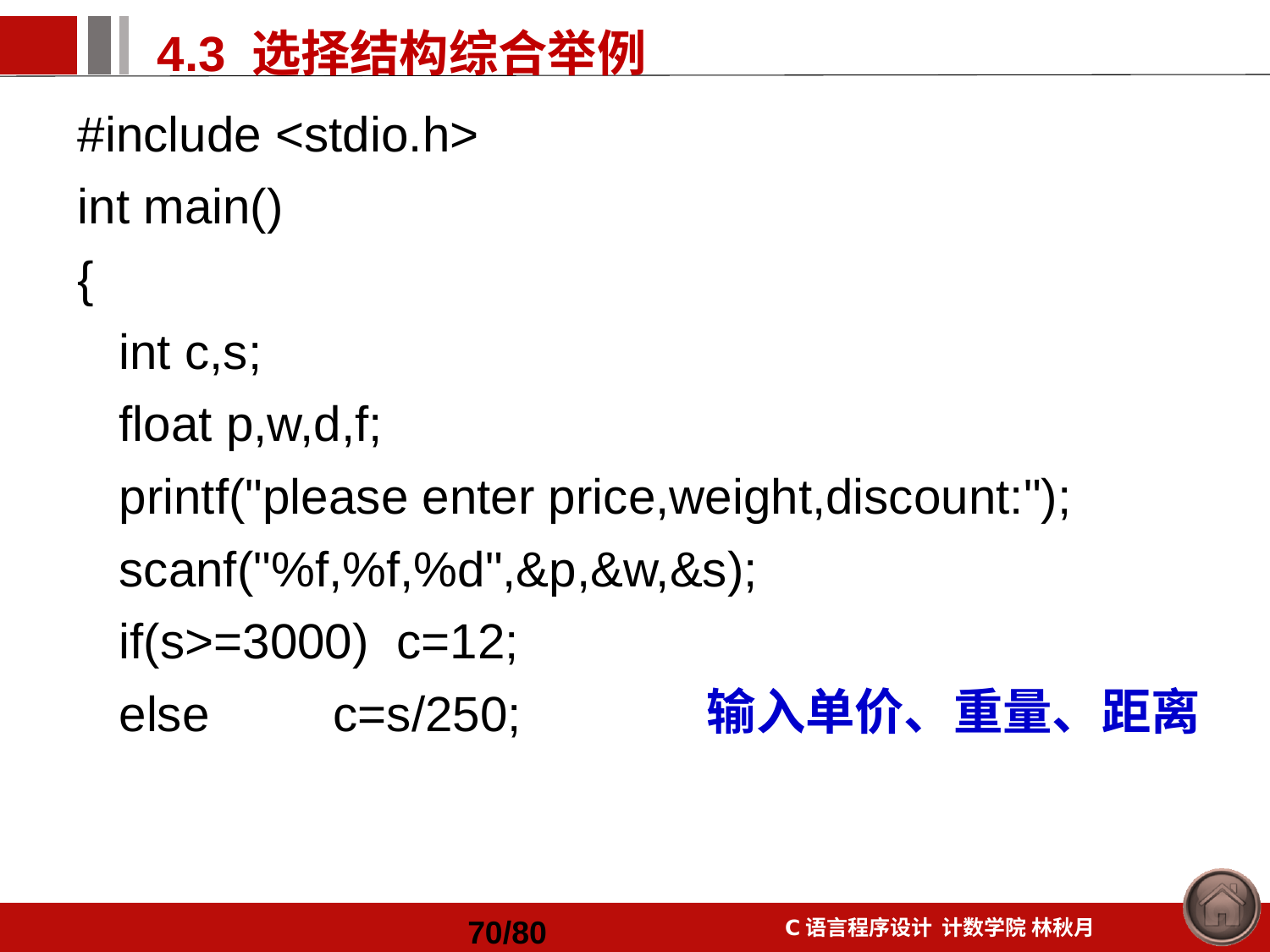

#include <stdio.h>
int main()
{
   int c,s;
   float p,w,d,f;
   printf("please enter price,weight,discount:");
   scanf("%f,%f,%d",&p,&w,&s);
   if(s>=3000)  c=12;
   else         c=s/250;
输入单价、重量、距离